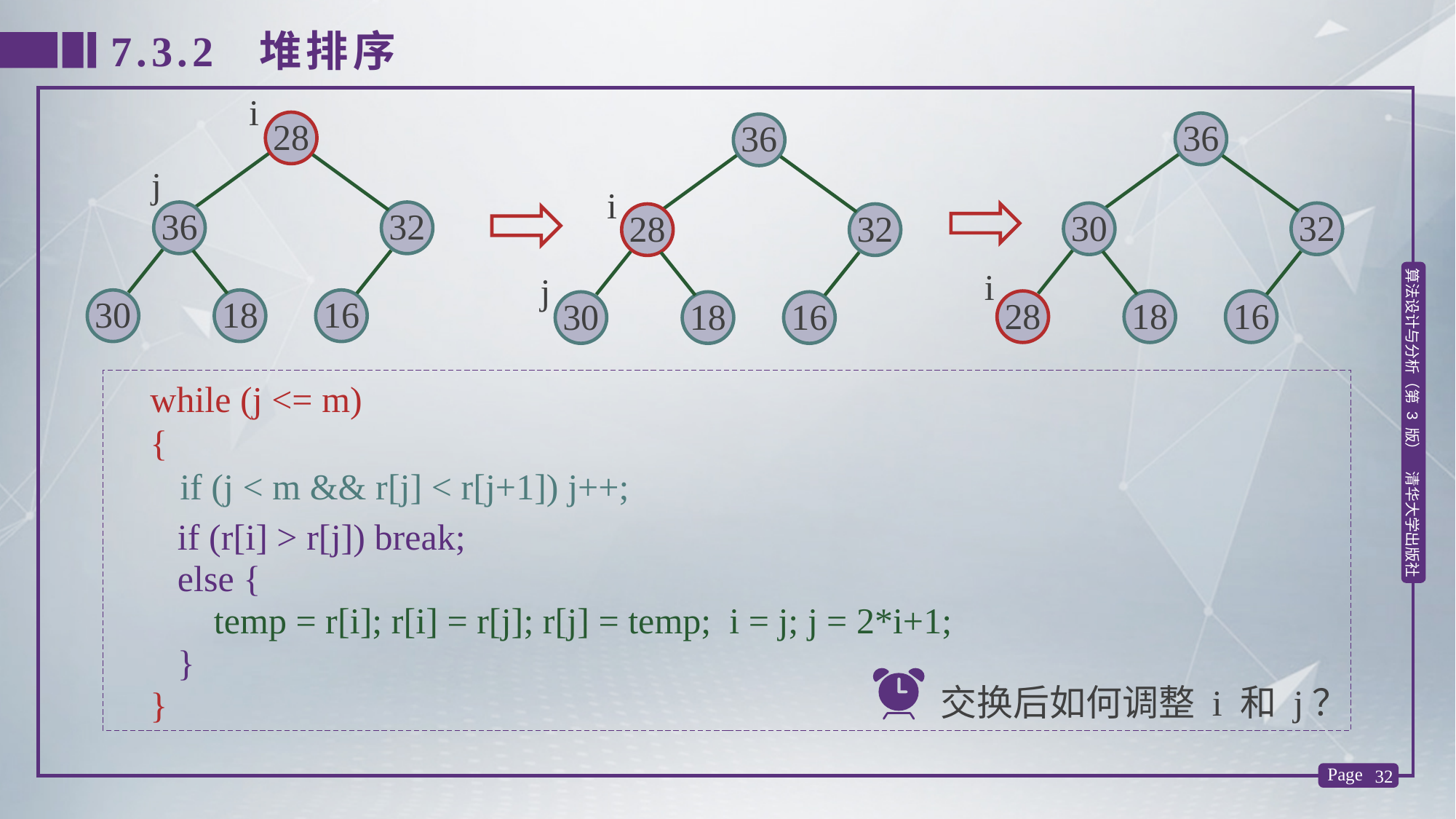

7.3.2  堆排序
i
28
36
36

j

i
36
32
30
32
28
32

i
j
30
18
16
28
18
16
30
18
16
    while (j <= m)
    {

    }
        if (j < m && r[j] < r[j+1]) j++;
       if (r[i] > r[j]) break;
       else {
           temp = r[i]; r[i] = r[j]; r[j] = temp;  i = j; j = 2*i+1;
       }
交换后如何调整 i 和 j？